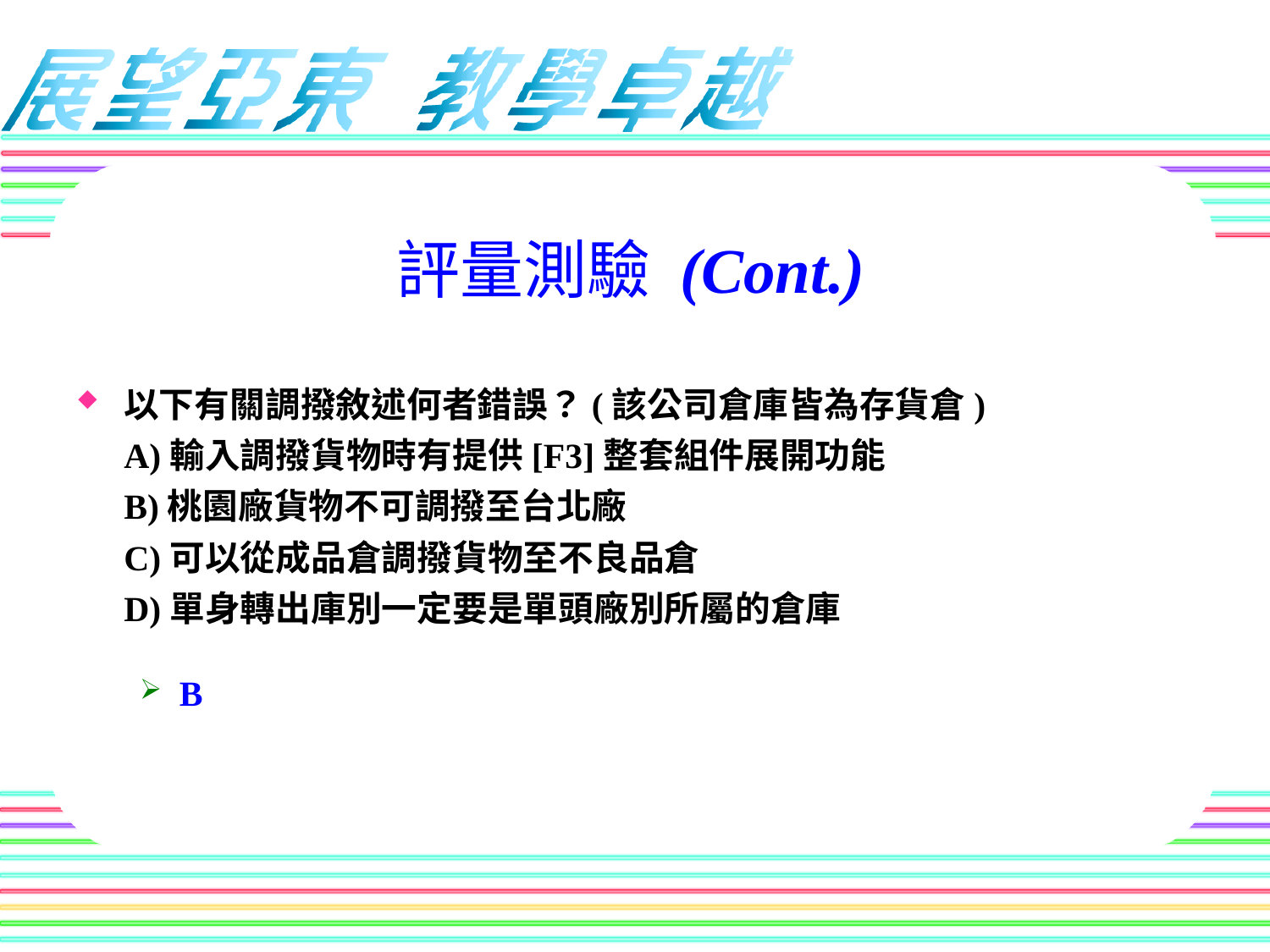

評量測驗 (Cont.)
以下有關調撥敘述何者錯誤？(該公司倉庫皆為存貨倉)
A)輸入調撥貨物時有提供[F3]整套組件展開功能
B)桃園廠貨物不可調撥至台北廠
C)可以從成品倉調撥貨物至不良品倉
D)單身轉出庫別一定要是單頭廠別所屬的倉庫
B